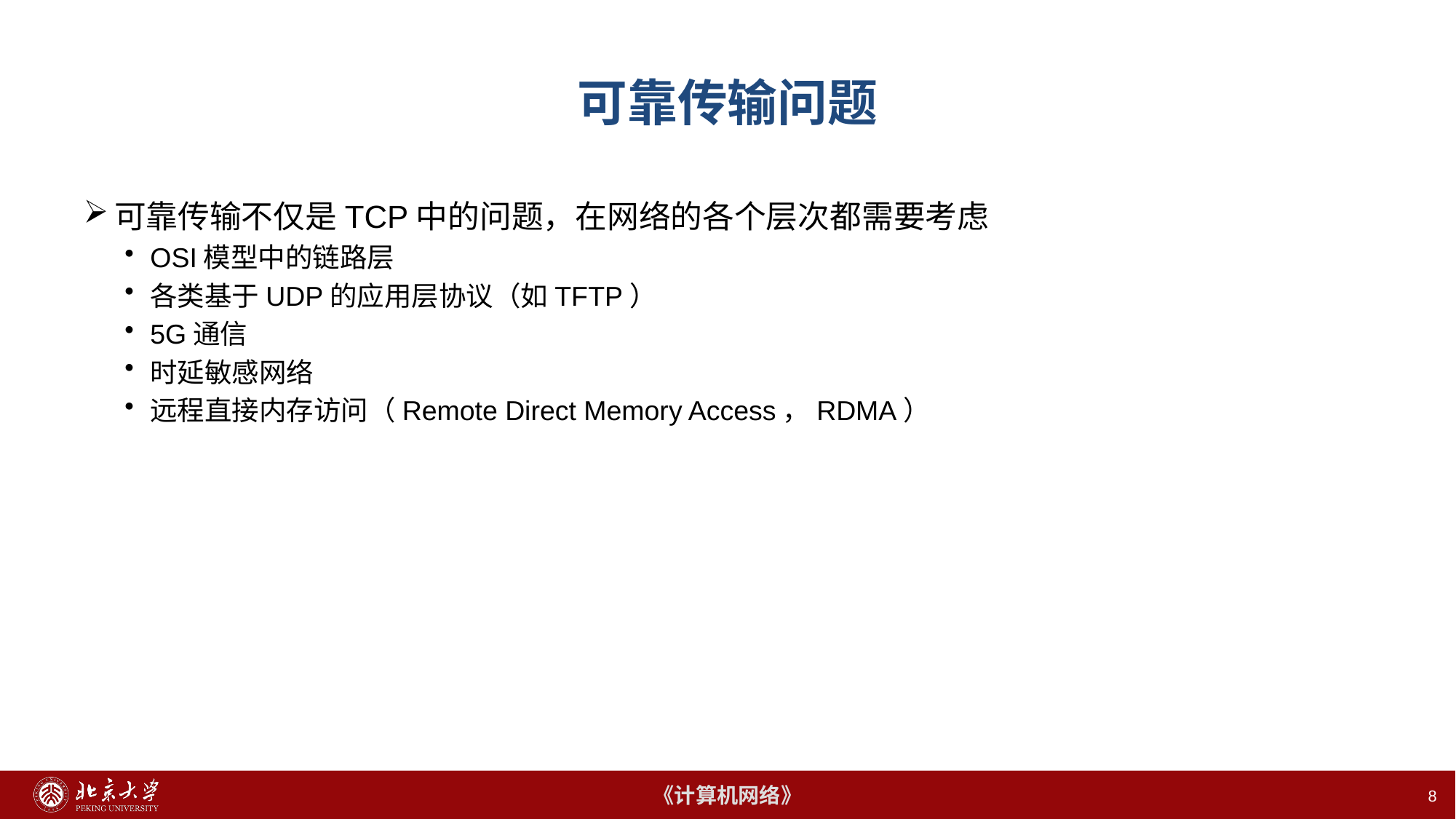

# 可靠传输问题
可靠传输不仅是TCP中的问题，在网络的各个层次都需要考虑
OSI模型中的链路层
各类基于UDP的应用层协议（如TFTP）
5G通信
时延敏感网络
远程直接内存访问（Remote Direct Memory Access，RDMA）

8